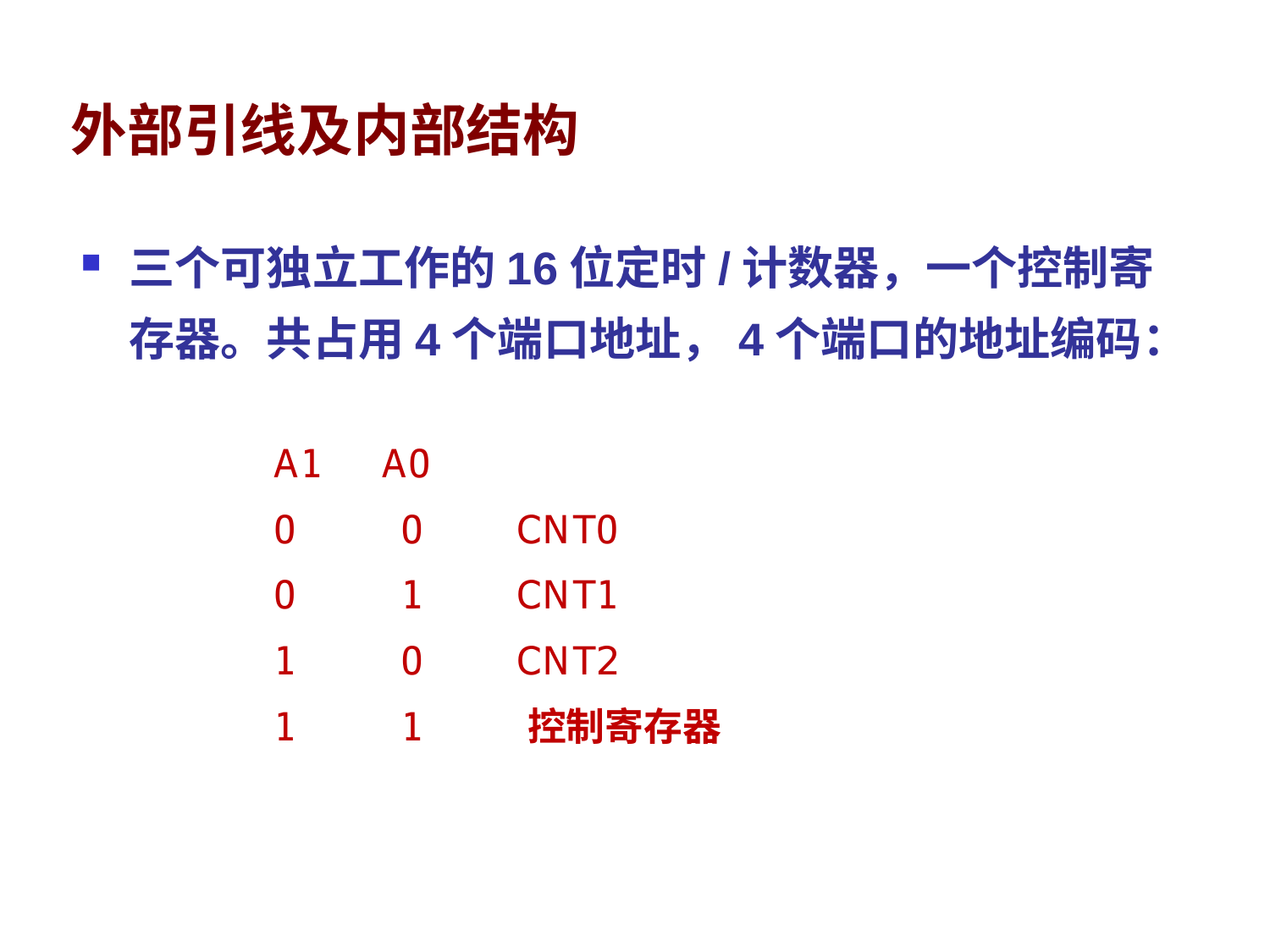

# 外部引线及内部结构
三个可独立工作的16位定时/计数器，一个控制寄存器。共占用4个端口地址，4个端口的地址编码：
A1     A0
0         0        CNT0
0         1        CNT1
1         0        CNT2
1         1        控制寄存器